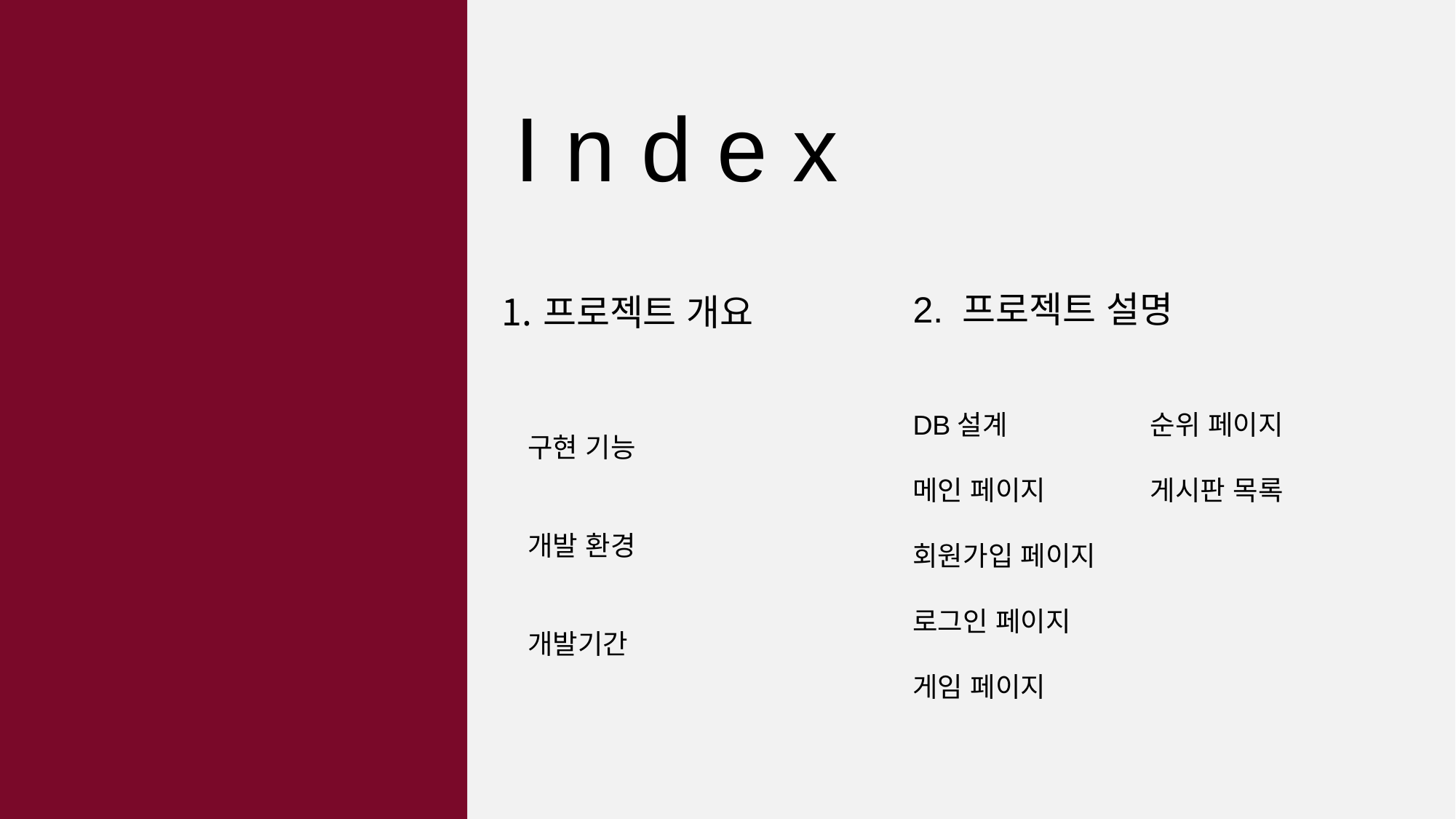

# I n d e x
2. 프로젝트 설명
프로젝트 개요
구현 기능
개발 환경
개발기간
DB설계
메인 페이지
회원가입 페이지
로그인 페이지
게임 페이지
순위 페이지
게시판 목록